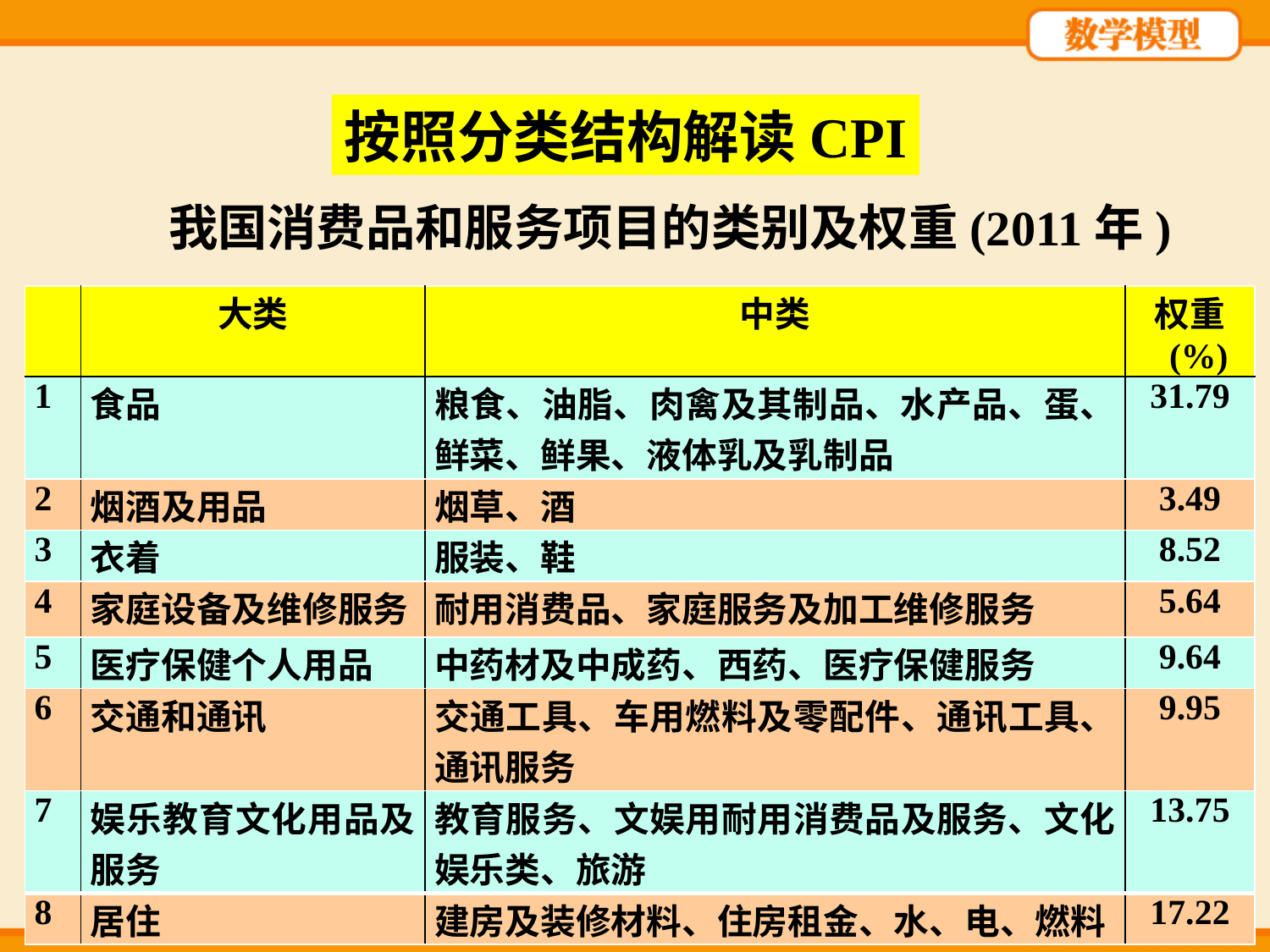

按照分类结构解读CPI

我国消费品和服务项目的类别及权重(2011年)
|  | 大类 | 中类 | 权重 (%) |
| --- | --- | --- | --- |
| 1 | 食品 | 粮食、油脂、肉禽及其制品、水产品、蛋、鲜菜、鲜果、液体乳及乳制品 | 31.79 |
| 2 | 烟酒及用品 | 烟草、酒 | 3.49 |
| 3 | 衣着 | 服装、鞋 | 8.52 |
| 4 | 家庭设备及维修服务 | 耐用消费品、家庭服务及加工维修服务 | 5.64 |
| 5 | 医疗保健个人用品 | 中药材及中成药、西药、医疗保健服务 | 9.64 |
| 6 | 交通和通讯 | 交通工具、车用燃料及零配件、通讯工具、通讯服务 | 9.95 |
| 7 | 娱乐教育文化用品及服务 | 教育服务、文娱用耐用消费品及服务、文化娱乐类、旅游 | 13.75 |
| 8 | 居住 | 建房及装修材料、住房租金、水、电、燃料 | 17.22 |